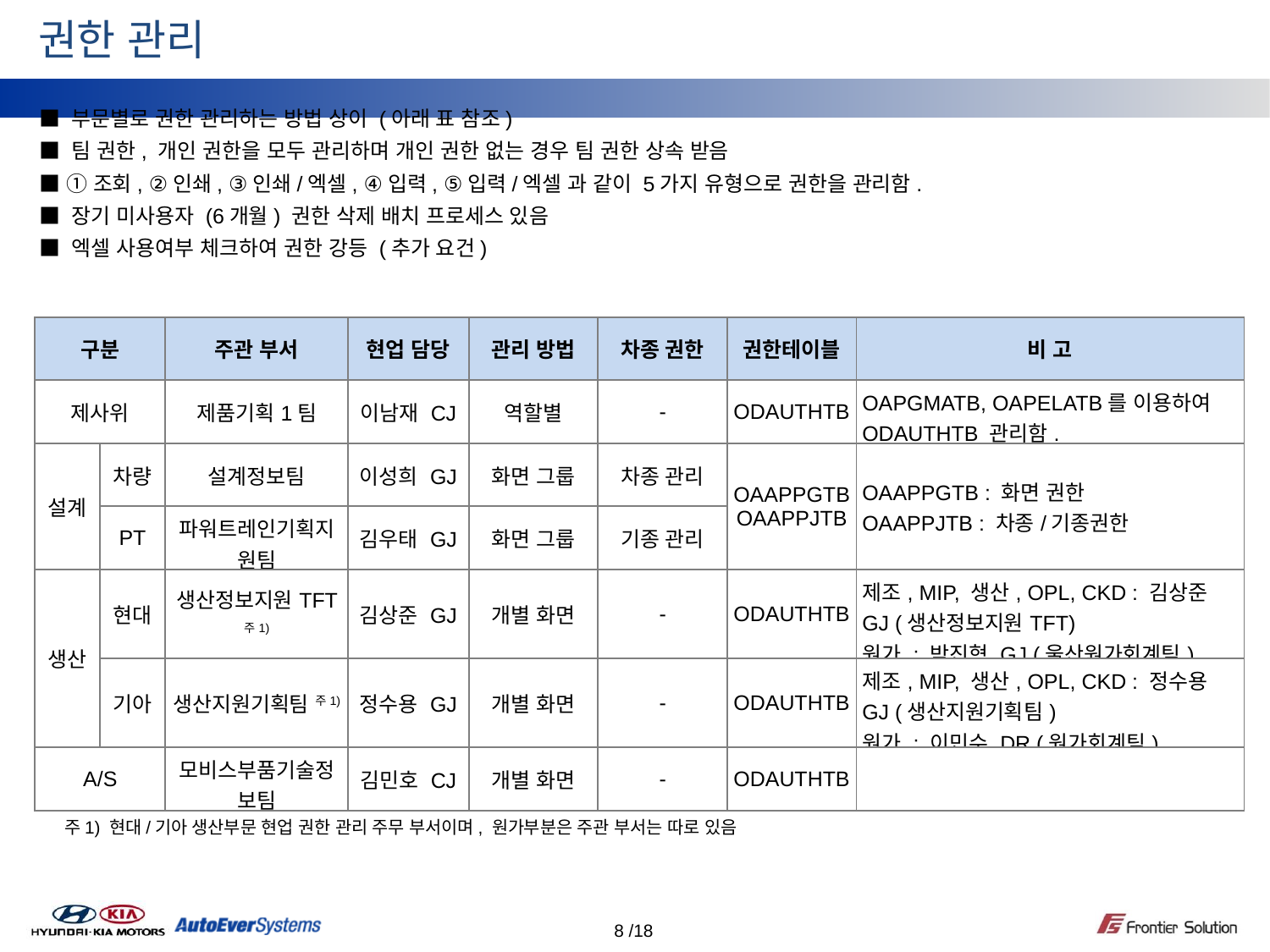

권한 관리
■ 부문별로 권한 관리하는 방법 상이 (아래 표 참조)
■ 팀 권한, 개인 권한을 모두 관리하며 개인 권한 없는 경우 팀 권한 상속 받음
■ ①조회, ②인쇄, ③인쇄/엑셀, ④입력, ⑤입력/엑셀 과 같이 5가지 유형으로 권한을 관리함.
■ 장기 미사용자 (6개월) 권한 삭제 배치 프로세스 있음
■ 엑셀 사용여부 체크하여 권한 강등 (추가 요건)
| 구분 |  | 주관 부서 | 현업 담당 | 관리 방법 | 차종 권한 | 권한테이블 | 비 고 |
| --- | --- | --- | --- | --- | --- | --- | --- |
| 제사위 |  | 제품기획1팀 | 이남재 CJ | 역할별 | - | ODAUTHTB | OAPGMATB, OAPELATB를 이용하여 ODAUTHTB 관리함. |
| 설계 | 차량 | 설계정보팀 | 이성희 GJ | 화면 그룹 | 차종 관리 | OAAPPGTB OAAPPJTB | OAAPPGTB : 화면 권한 OAAPPJTB : 차종/기종권한 |
|  | PT | 파워트레인기획지원팀 | 김우태 GJ | 화면 그룹 | 기종 관리 |  |  |
| 생산 | 현대 | 생산정보지원TFT 주1) | 김상준 GJ | 개별 화면 | - | ODAUTHTB | 제조, MIP, 생산, OPL, CKD : 김상준 GJ (생산정보지원TFT) 원가 : 박진혁 GJ (울산원가회계팀) |
|  | 기아 | 생산지원기획팀 주1) | 정수용 GJ | 개별 화면 | - | ODAUTHTB | 제조, MIP, 생산, OPL, CKD : 정수용 GJ (생산지원기획팀) 원가 : 이민수 DR (원가회계팀) |
| A/S |  | 모비스부품기술정보팀 | 김민호 CJ | 개별 화면 | - | ODAUTHTB |  |
주1) 현대/기아 생산부문 현업 권한 관리 주무 부서이며, 원가부분은 주관 부서는 따로 있음